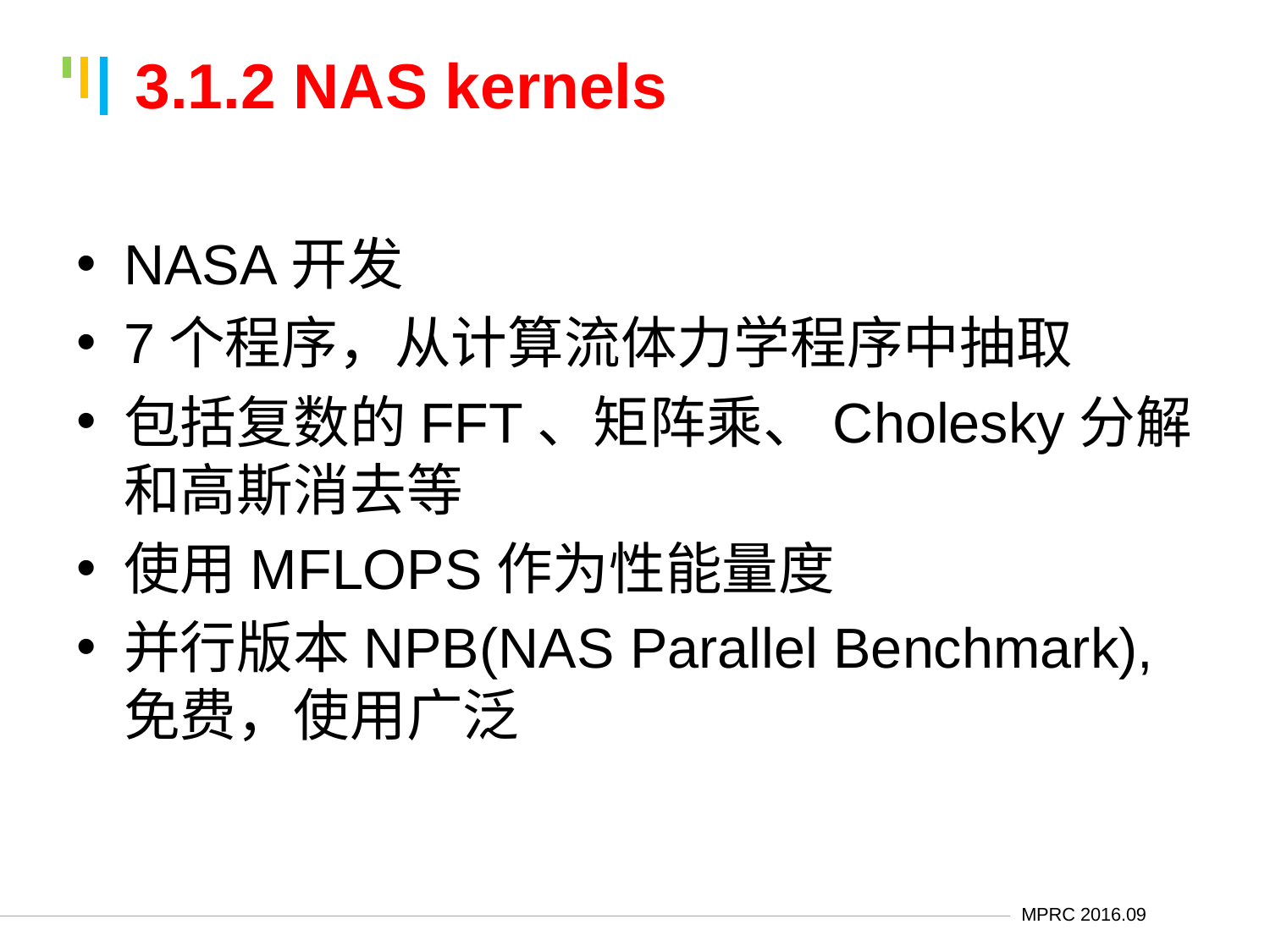

# 3.1.2 NAS kernels
NASA开发
7个程序，从计算流体力学程序中抽取
包括复数的FFT、矩阵乘、Cholesky分解和高斯消去等
使用MFLOPS作为性能量度
并行版本NPB(NAS Parallel Benchmark),免费，使用广泛